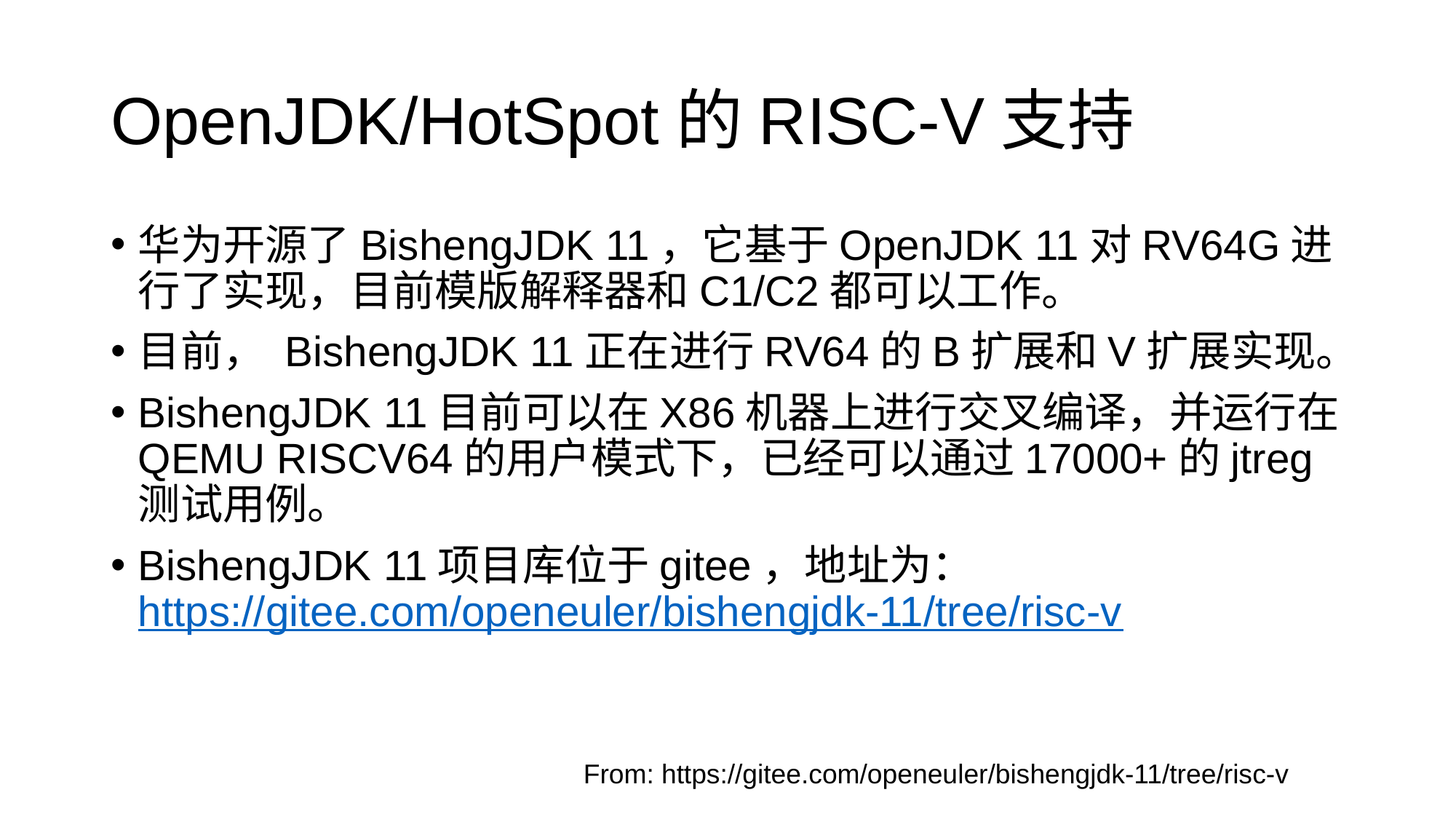

# OpenJDK/HotSpot的RISC-V支持
华为开源了BishengJDK 11，它基于OpenJDK 11对RV64G进行了实现，目前模版解释器和C1/C2都可以工作。
目前， BishengJDK 11正在进行RV64的B扩展和V扩展实现。
BishengJDK 11目前可以在X86机器上进行交叉编译，并运行在QEMU RISCV64的用户模式下，已经可以通过17000+的jtreg测试用例。
BishengJDK 11项目库位于gitee，地址为： https://gitee.com/openeuler/bishengjdk-11/tree/risc-v

From: https://gitee.com/openeuler/bishengjdk-11/tree/risc-v